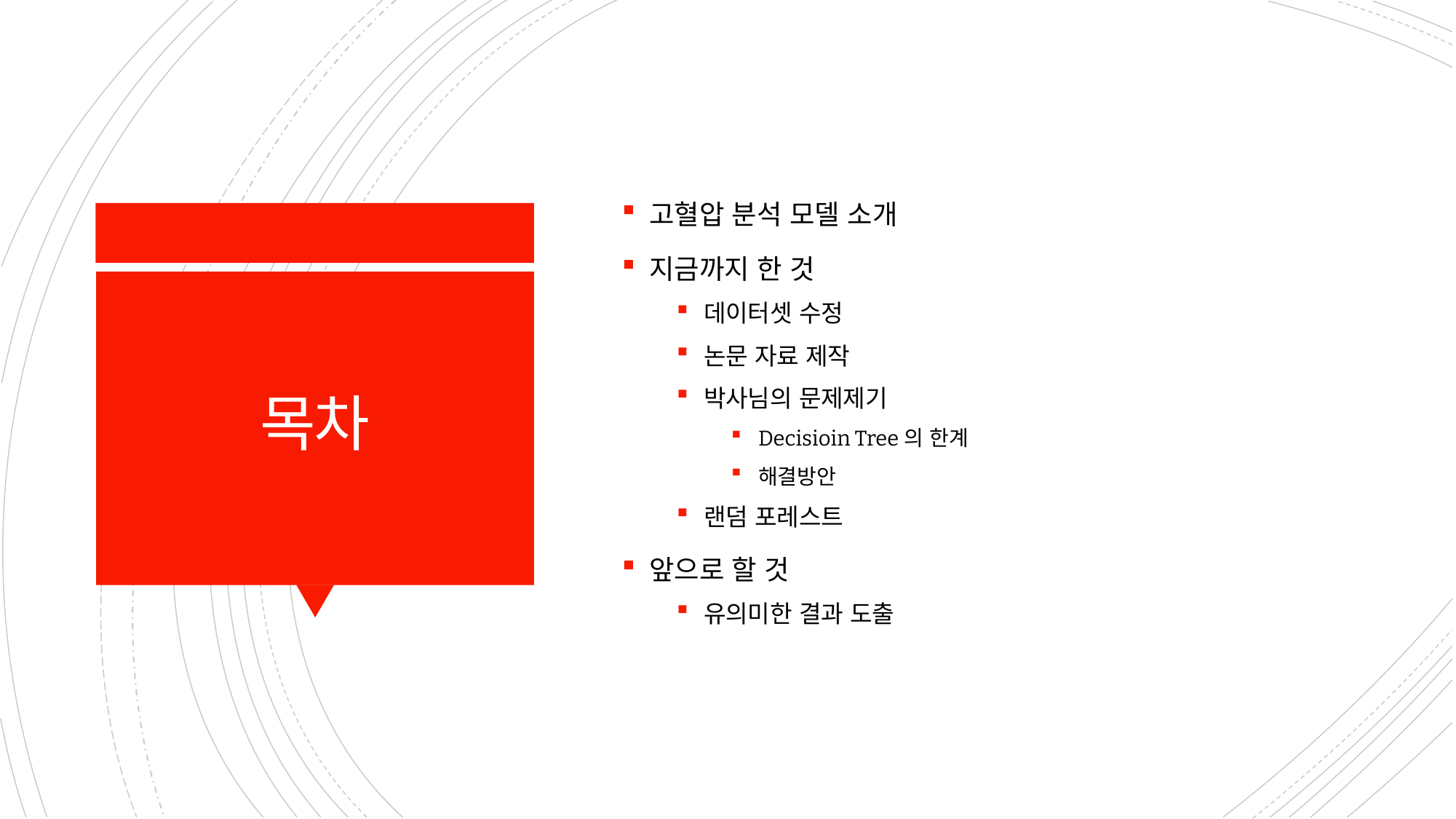

고혈압 분석 모델 소개
지금까지 한 것
데이터셋 수정
논문 자료 제작
박사님의 문제제기
Decisioin Tree의 한계
해결방안
랜덤 포레스트
앞으로 할 것
유의미한 결과 도출
# 목차